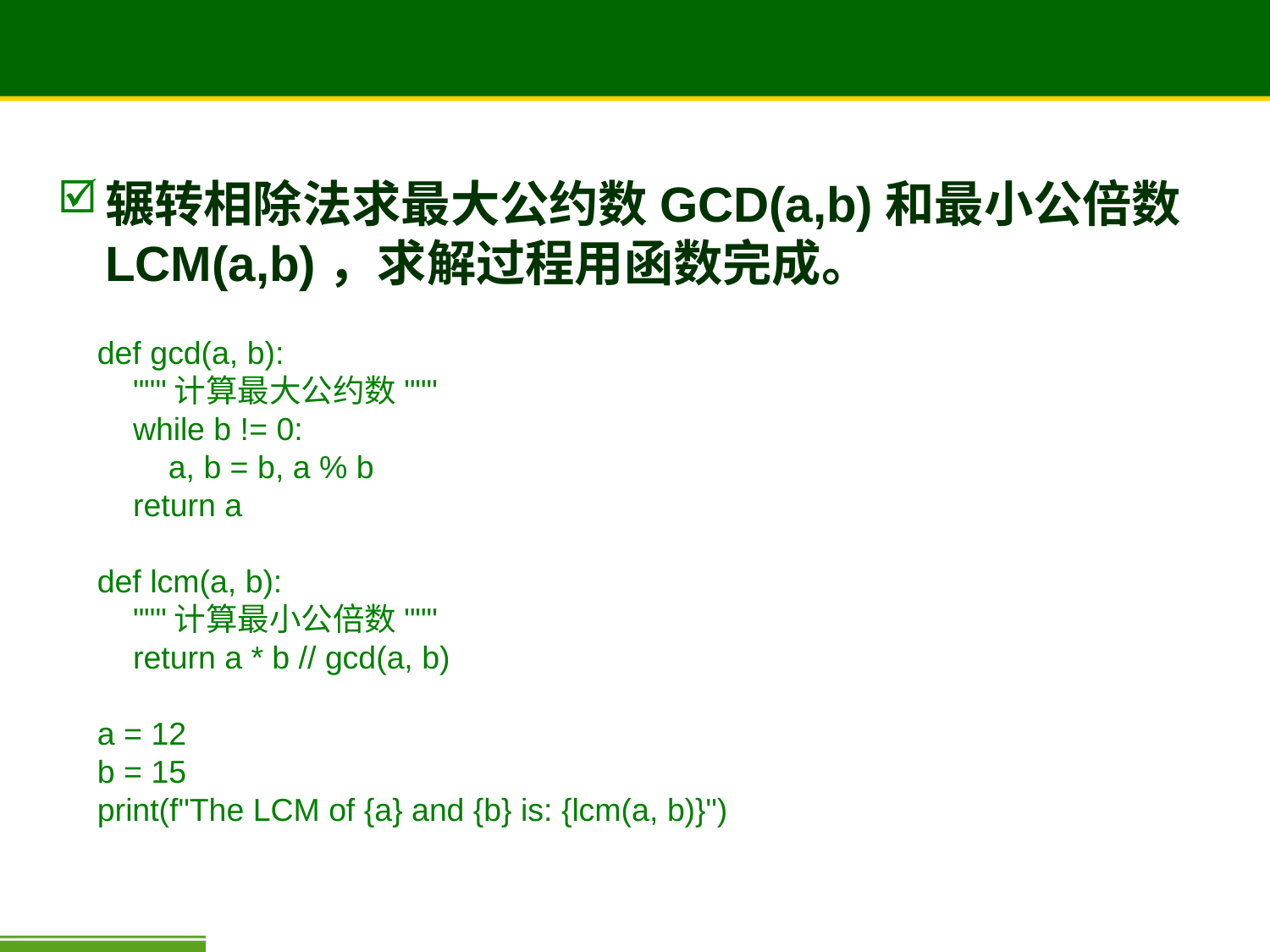

#
辗转相除法求最大公约数GCD(a,b)和最小公倍数LCM(a,b)，求解过程用函数完成。
def gcd(a, b):
    """计算最大公约数"""
    while b != 0:
        a, b = b, a % b
    return a

def lcm(a, b):
    """计算最小公倍数"""
    return a * b // gcd(a, b)

a = 12
b = 15
print(f"The LCM of {a} and {b} is: {lcm(a, b)}")